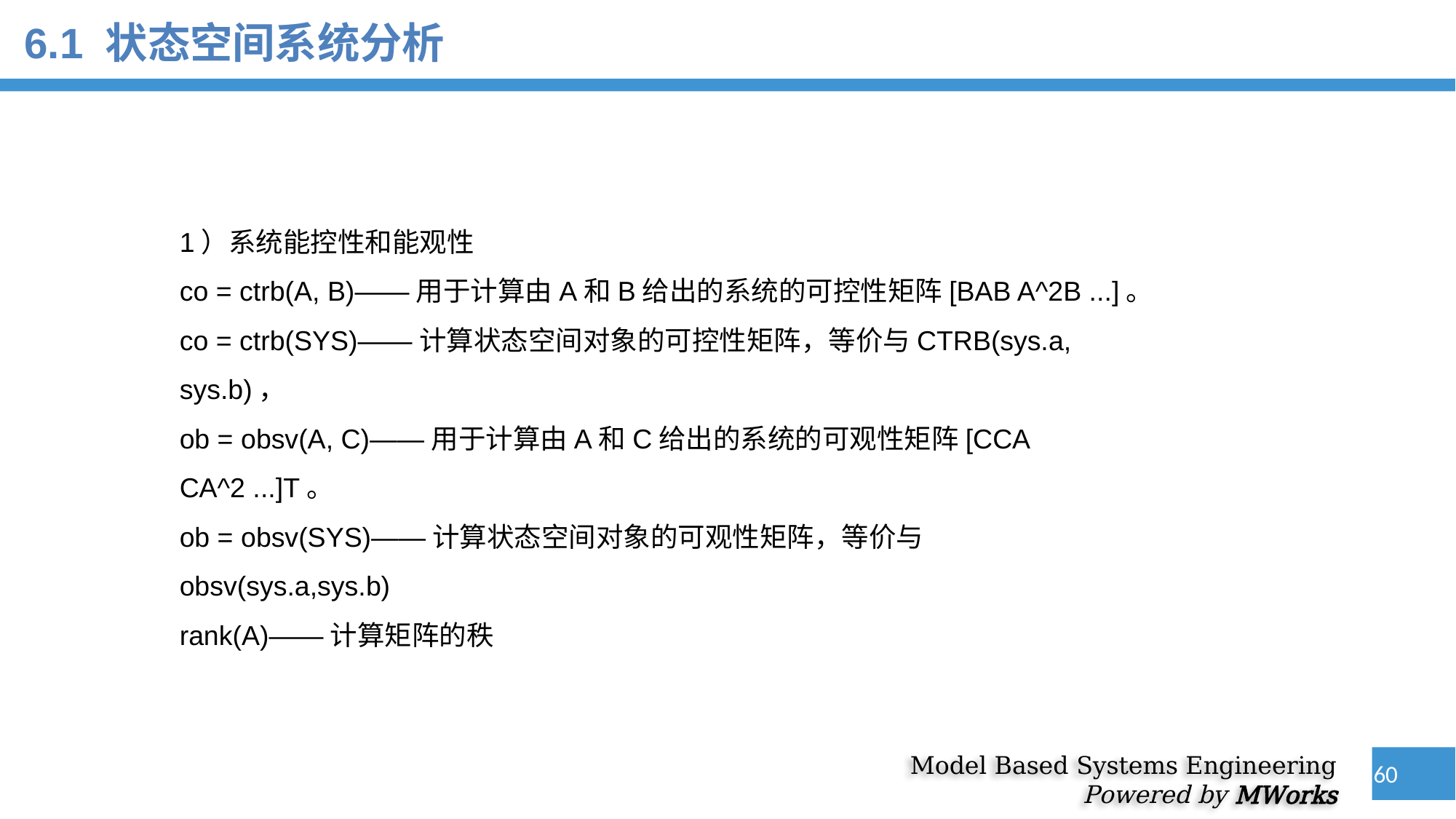

6.1 状态空间系统分析
1）系统能控性和能观性
co = ctrb(A, B)——用于计算由A和B给出的系统的可控性矩阵[BAB A^2B ...]。
co = ctrb(SYS)——计算状态空间对象的可控性矩阵，等价与CTRB(sys.a, sys.b)，
ob = obsv(A, C)——用于计算由A和C给出的系统的可观性矩阵[CCA CA^2 ...]T。
ob = obsv(SYS)——计算状态空间对象的可观性矩阵，等价与
obsv(sys.a,sys.b)
rank(A)——计算矩阵的秩